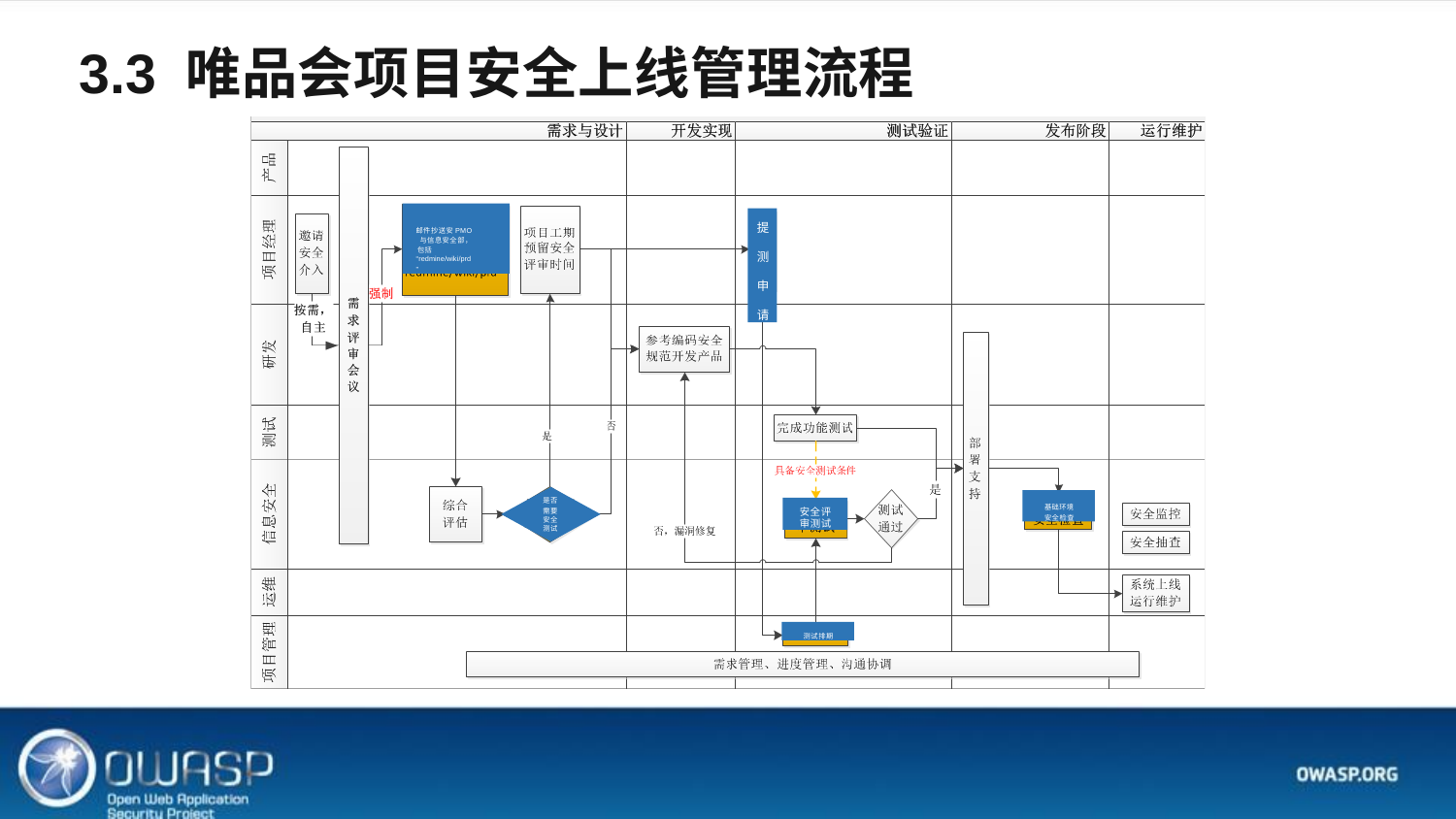

# 3.3 唯品会项目安全上线管理流程

邮件抄送安PMO  与信息安全部，  包括
“redmine/wiki/prd
”

提  测  申  请

基础环境
安全检查
是否
需要  安全  测试
安全评
审测试

测试排期